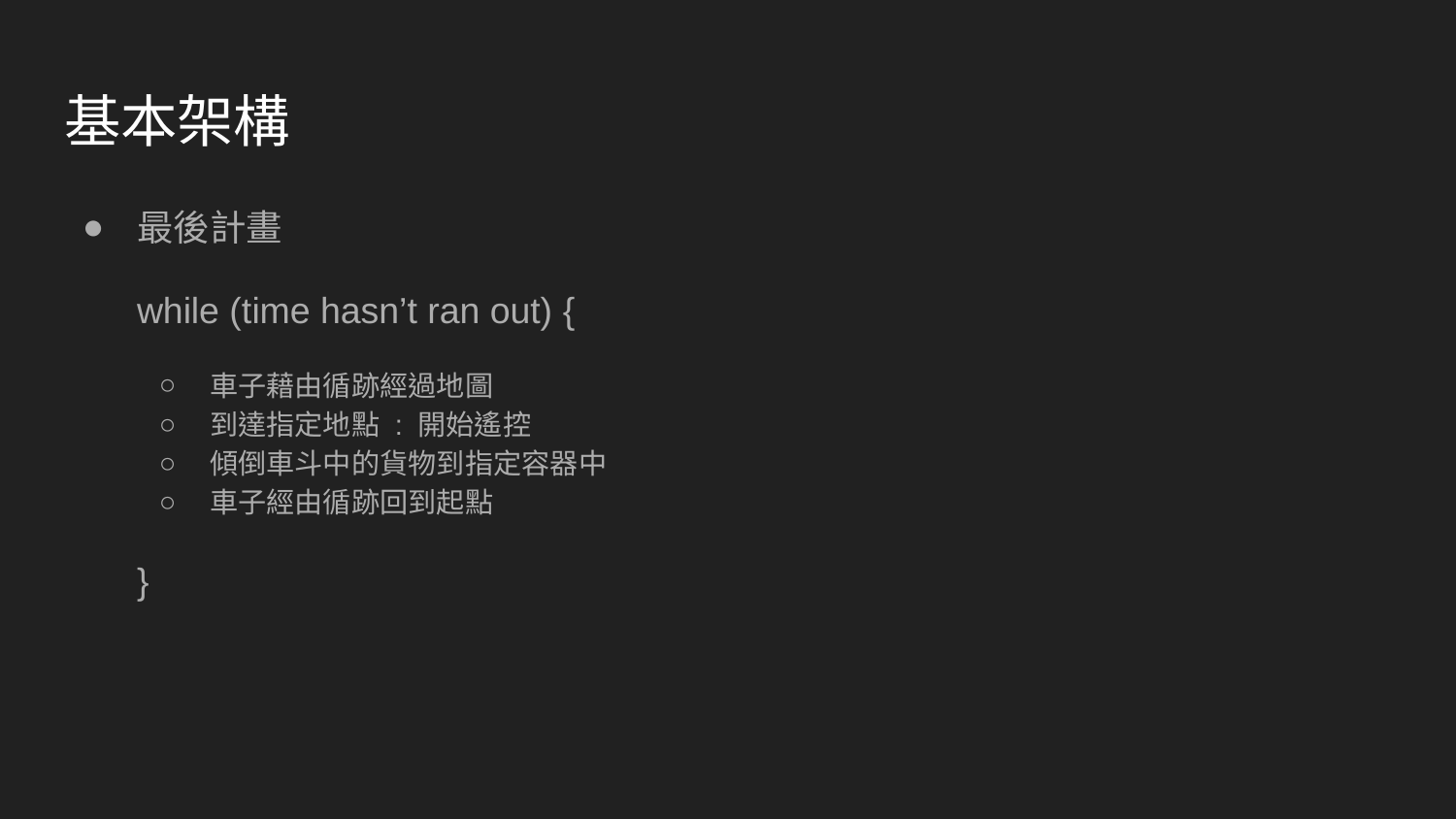

# 基本架構
最後計畫
while (time hasn’t ran out) {
車子藉由循跡經過地圖
到達指定地點 : 開始遙控
傾倒車斗中的貨物到指定容器中
車子經由循跡回到起點
}